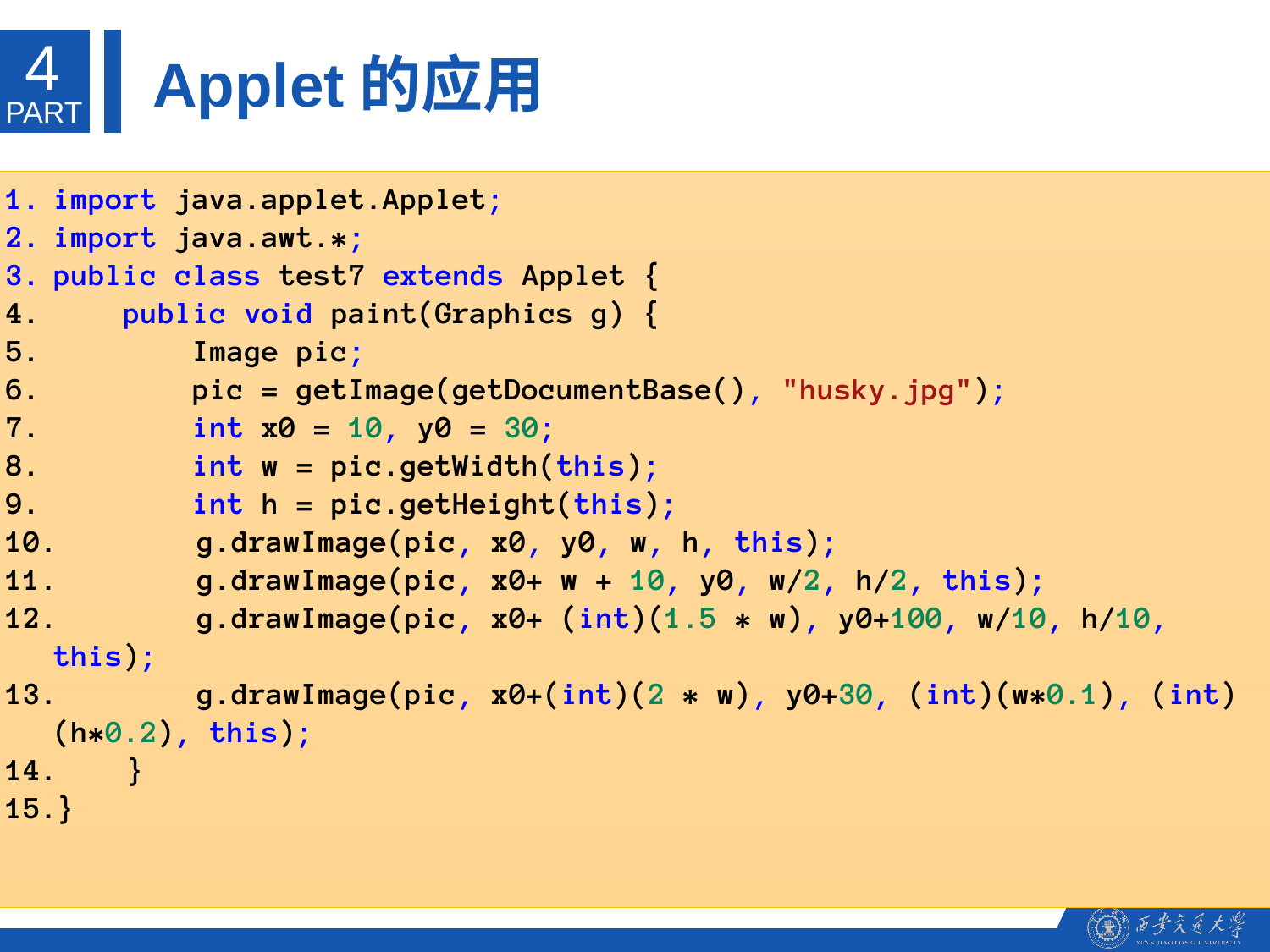

4
Applet的应用
PART
import java.applet.Applet;
import java.awt.*;
public class test7 extends Applet {
    public void paint(Graphics g) {
        Image pic;
        pic = getImage(getDocumentBase(), "husky.jpg");
        int x0 = 10, y0 = 30;
        int w = pic.getWidth(this);
        int h = pic.getHeight(this);
        g.drawImage(pic, x0, y0, w, h, this);
        g.drawImage(pic, x0+ w + 10, y0, w/2, h/2, this);
        g.drawImage(pic, x0+ (int)(1.5 * w), y0+100, w/10, h/10, this);
        g.drawImage(pic, x0+(int)(2 * w), y0+30, (int)(w*0.1), (int)(h*0.2), this);
    }
}